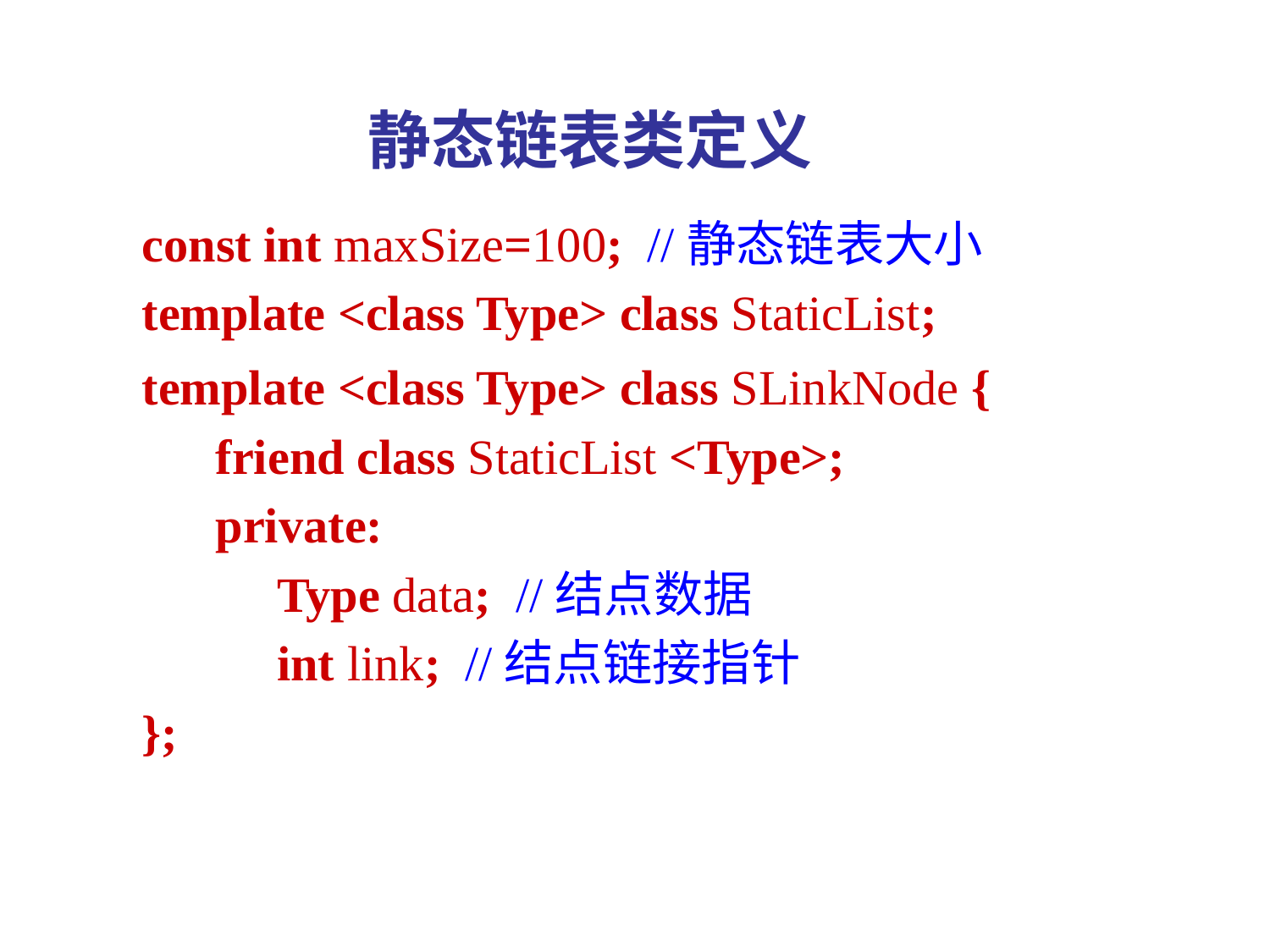

静态链表类定义
const int maxSize=100;  //静态链表大小
template <class Type> class StaticList;
template <class Type> class SLinkNode {
      friend class StaticList <Type>;
      private:
           Type data;  //结点数据
           int link;  //结点链接指针
};
197